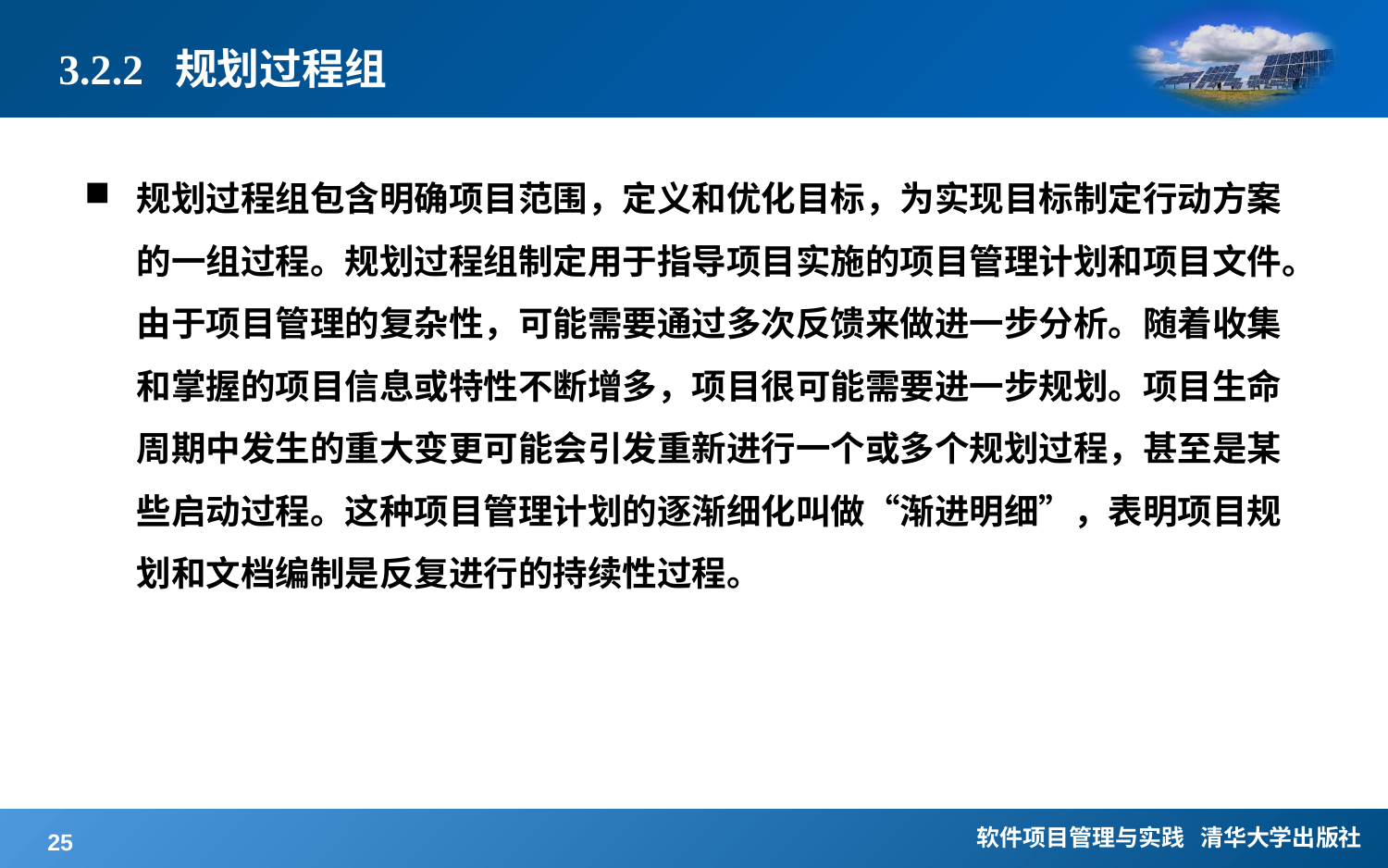

# 3.2.2  规划过程组
规划过程组包含明确项目范围，定义和优化目标，为实现目标制定行动方案的一组过程。规划过程组制定用于指导项目实施的项目管理计划和项目文件。由于项目管理的复杂性，可能需要通过多次反馈来做进一步分析。随着收集和掌握的项目信息或特性不断增多，项目很可能需要进一步规划。项目生命周期中发生的重大变更可能会引发重新进行一个或多个规划过程，甚至是某些启动过程。这种项目管理计划的逐渐细化叫做“渐进明细”，表明项目规划和文档编制是反复进行的持续性过程。